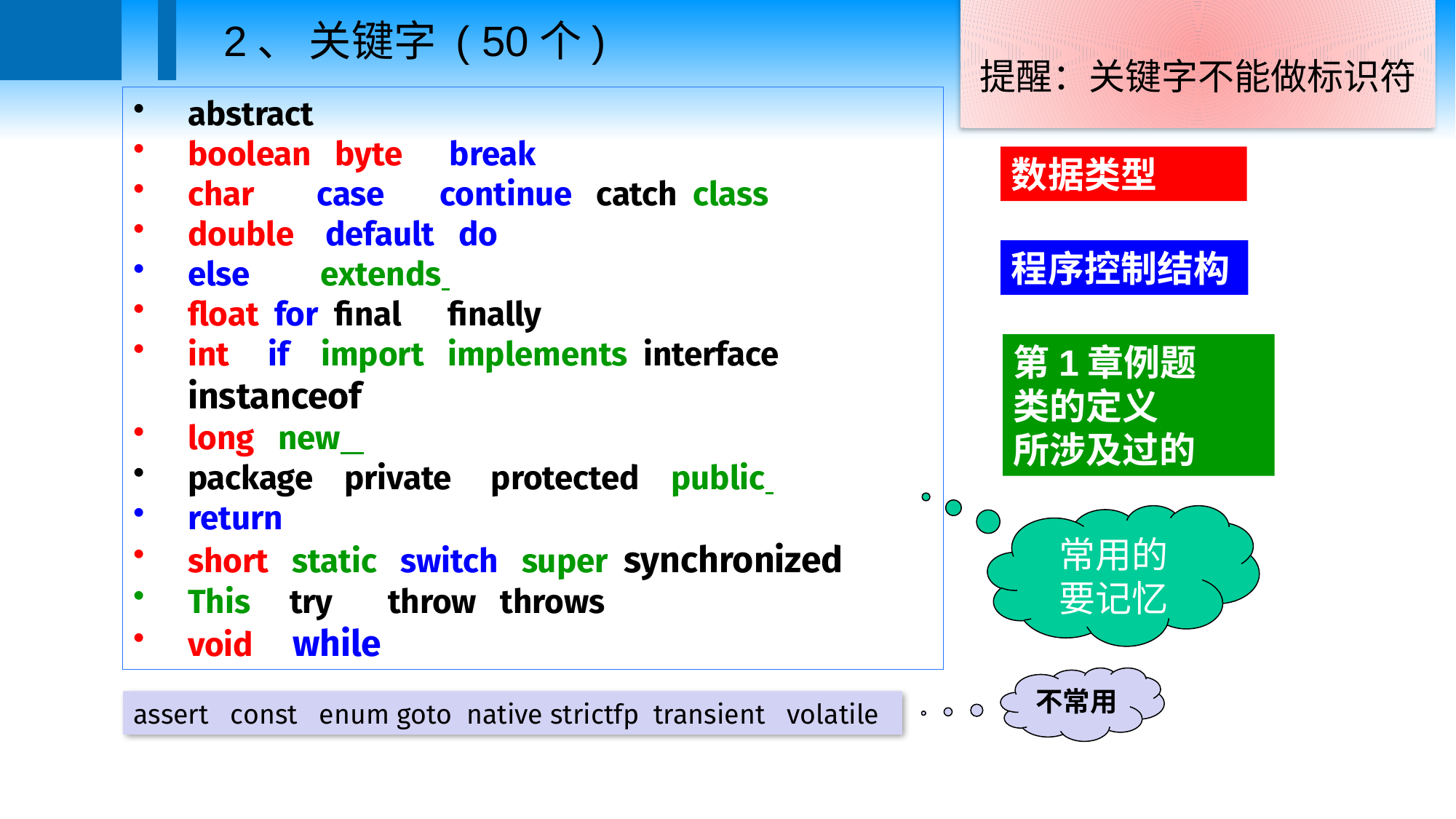

2、 关键字 ( 50个)
# 提醒：关键字不能做标识符
abstract
boolean   byte      break
char        case       continue   catch  class
double    default   do
else         extends
float  for  final      finally
int     if    import   implements  interface instanceof
long   new
package    private     protected    public
return
short   static   switch   super  synchronized
This     try       throw   throws
void     while
数据类型
程序控制结构
第1章例题
类的定义
所涉及过的
常用的
要记忆
不常用
assert   const   enum goto  native strictfp  transient   volatile